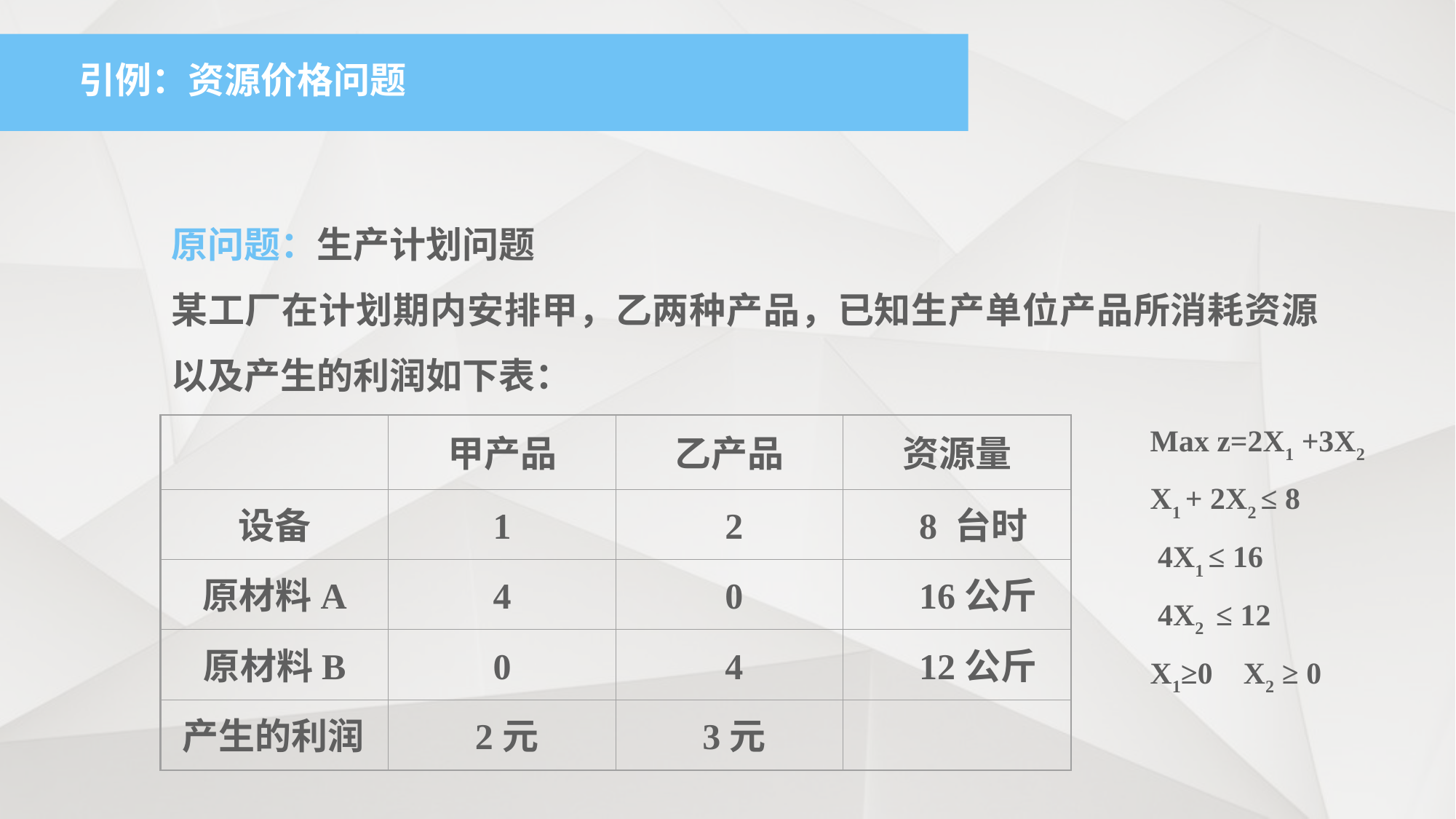

引例：资源价格问题
原问题：生产计划问题
某工厂在计划期内安排甲，乙两种产品，已知生产单位产品所消耗资源以及产生的利润如下表：

甲产品

乙产品

资源量

设备

1

 2

      8 台时

原材料A

4

 0

      16公斤

原材料B

0

 4

      12公斤

产生的利润

 2元

 3元

Max z=2X1 +3X2
X1 + 2X2 ≤ 8
 4X1 ≤ 16
 4X2  ≤ 12
X1≥0    X2 ≥ 0